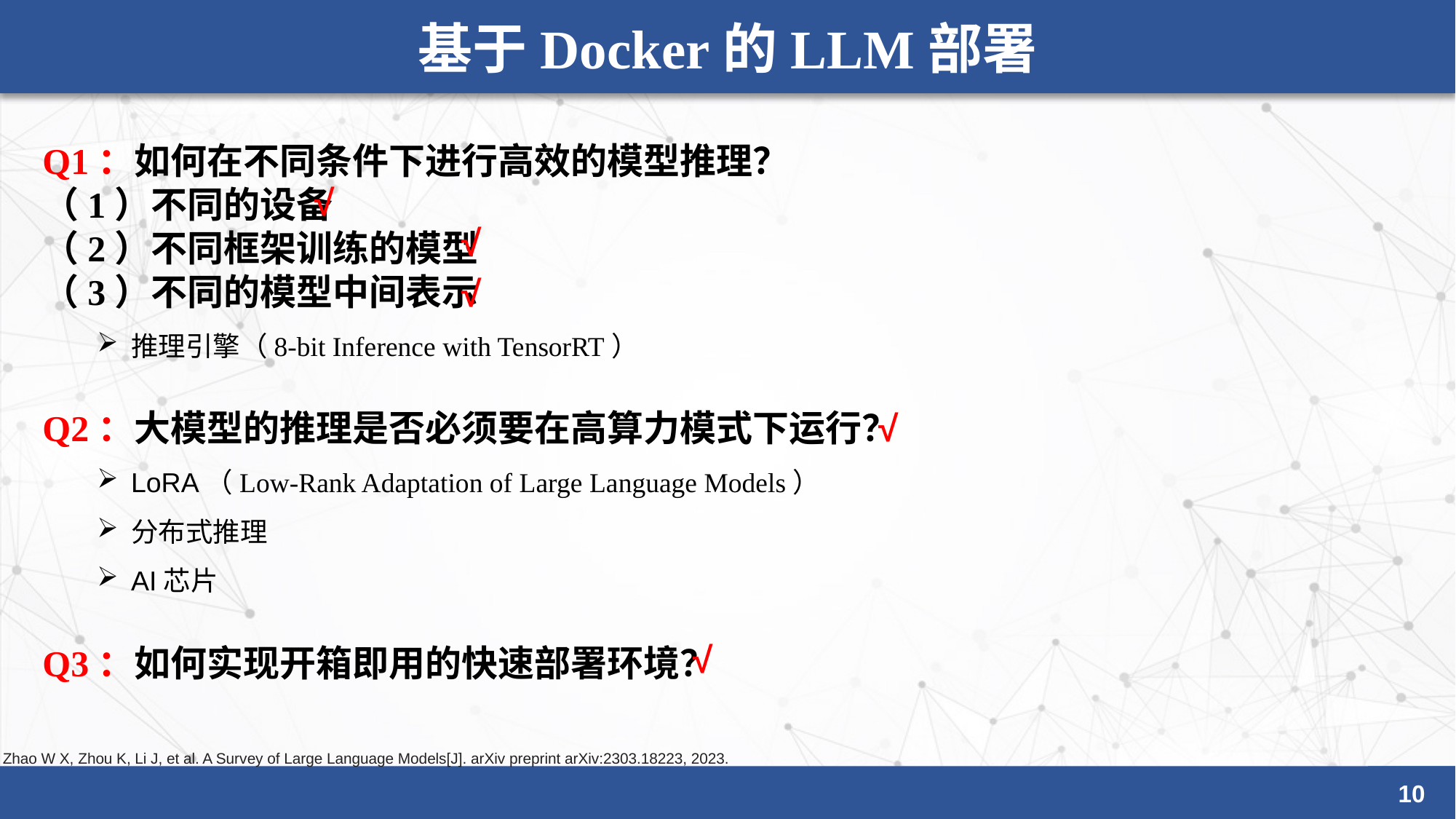

基于Docker的LLM部署
Q1：如何在不同条件下进行高效的模型推理？
（1）不同的设备
（2）不同框架训练的模型
（3）不同的模型中间表示
推理引擎（8-bit Inference with TensorRT）

Q2：大模型的推理是否必须要在高算力模式下运行？
LoRA（Low-Rank Adaptation of Large Language Models）
分布式推理
AI芯片

Q3：如何实现开箱即用的快速部署环境？
√
√
√
√
√
Zhao W X, Zhou K, Li J, et al. A Survey of Large Language Models[J]. arXiv preprint arXiv:2303.18223, 2023.
10